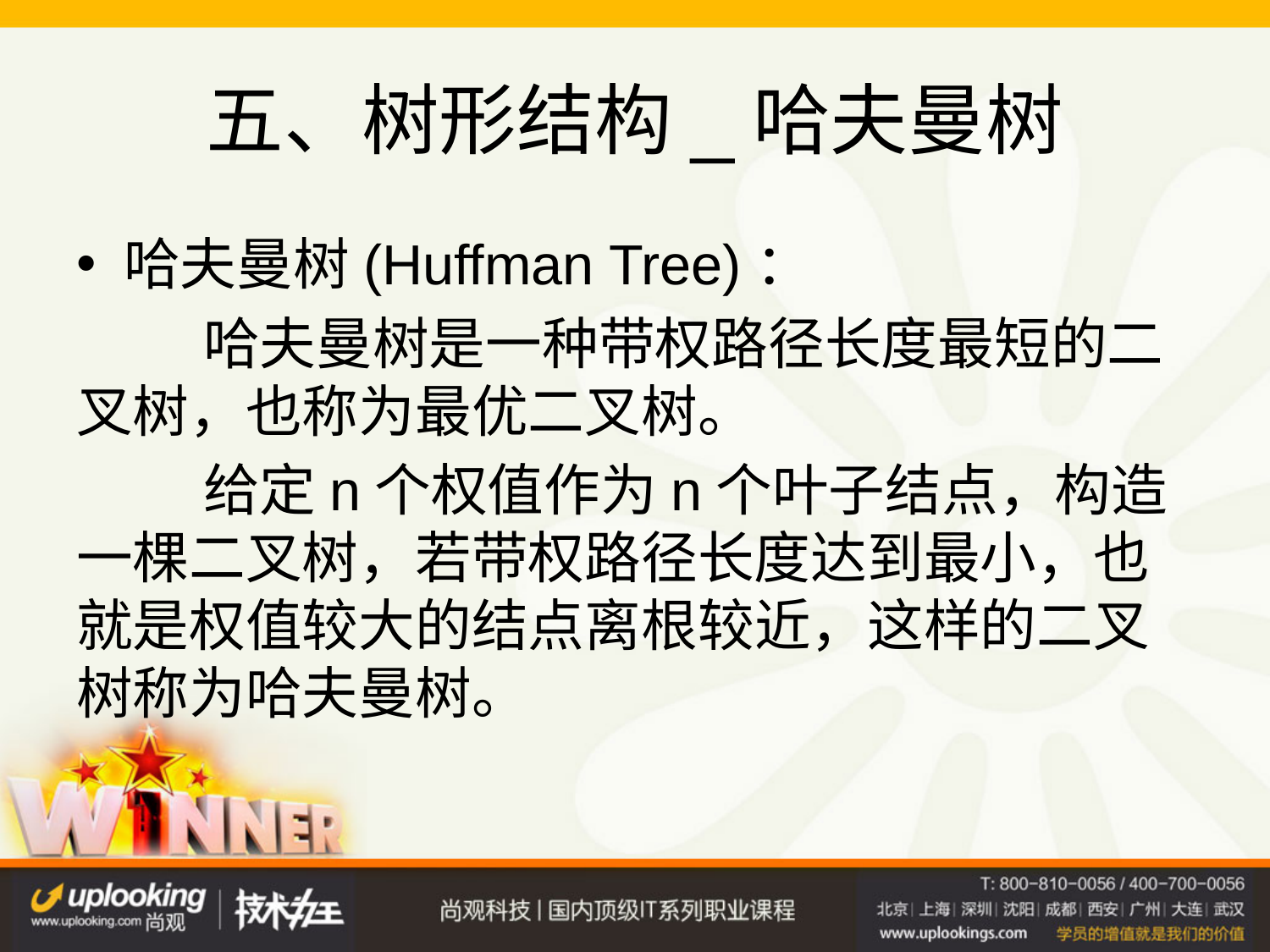

# 五、树形结构_哈夫曼树
哈夫曼树(Huffman Tree)：
	哈夫曼树是一种带权路径长度最短的二叉树，也称为最优二叉树。
	给定n个权值作为n个叶子结点，构造一棵二叉树，若带权路径长度达到最小，也就是权值较大的结点离根较近，这样的二叉树称为哈夫曼树。